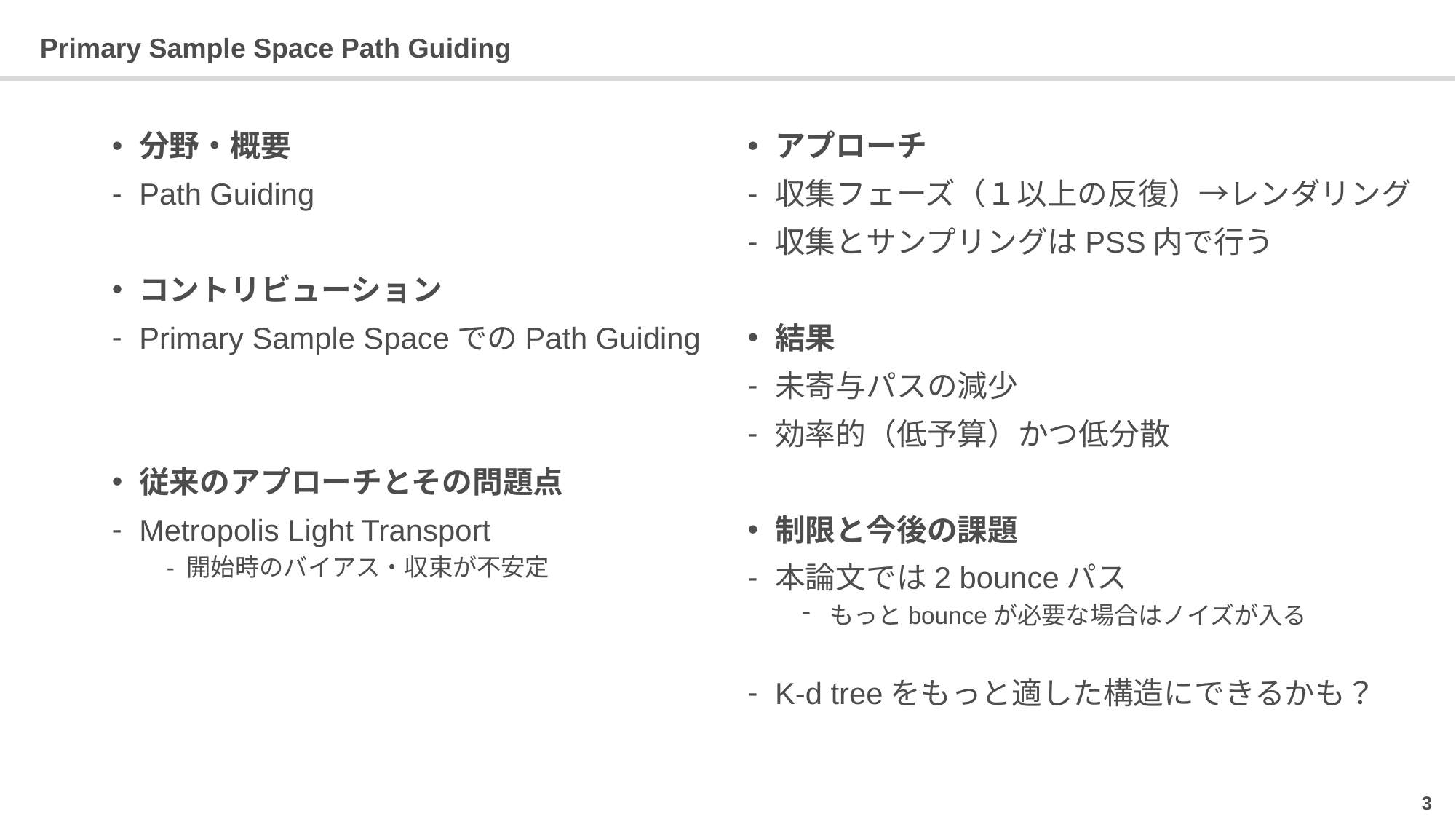

# Primary Sample Space Path Guiding
分野・概要
Path Guiding

コントリビューション
Primary Sample SpaceでのPath Guiding

従来のアプローチとその問題点
Metropolis Light Transport
- 開始時のバイアス・収束が不安定
アプローチ
収集フェーズ（１以上の反復）→レンダリング
収集とサンプリングはPSS内で行う

結果
未寄与パスの減少
効率的（低予算）かつ低分散

制限と今後の課題
本論文では2 bounceパス
もっとbounceが必要な場合はノイズが入る

K-d treeをもっと適した構造にできるかも？
3